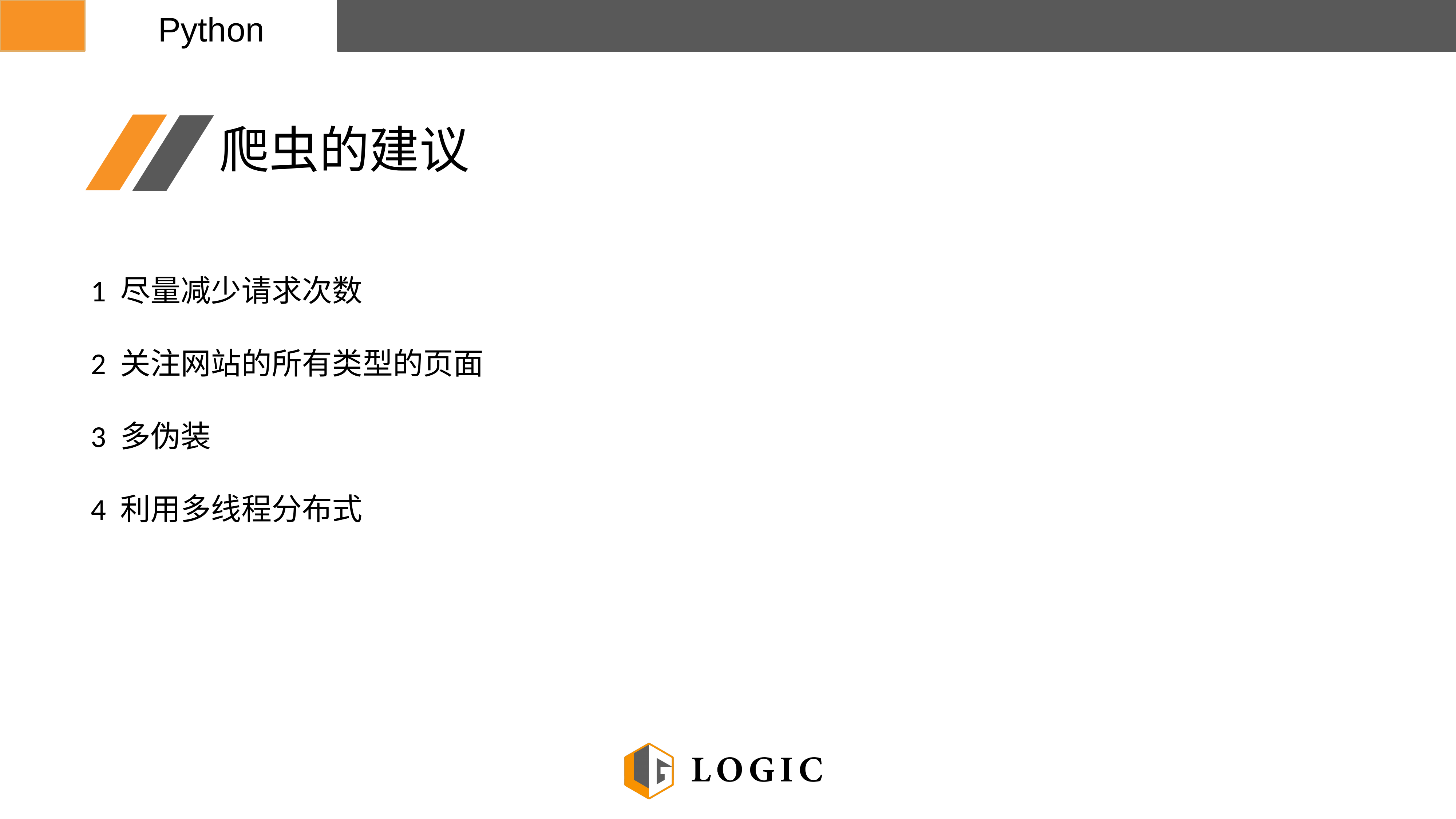

Python

爬虫的建议

1 尽量减少请求次数

2 关注网站的所有类型的页面

3 多伪装

4 利用多线程分布式